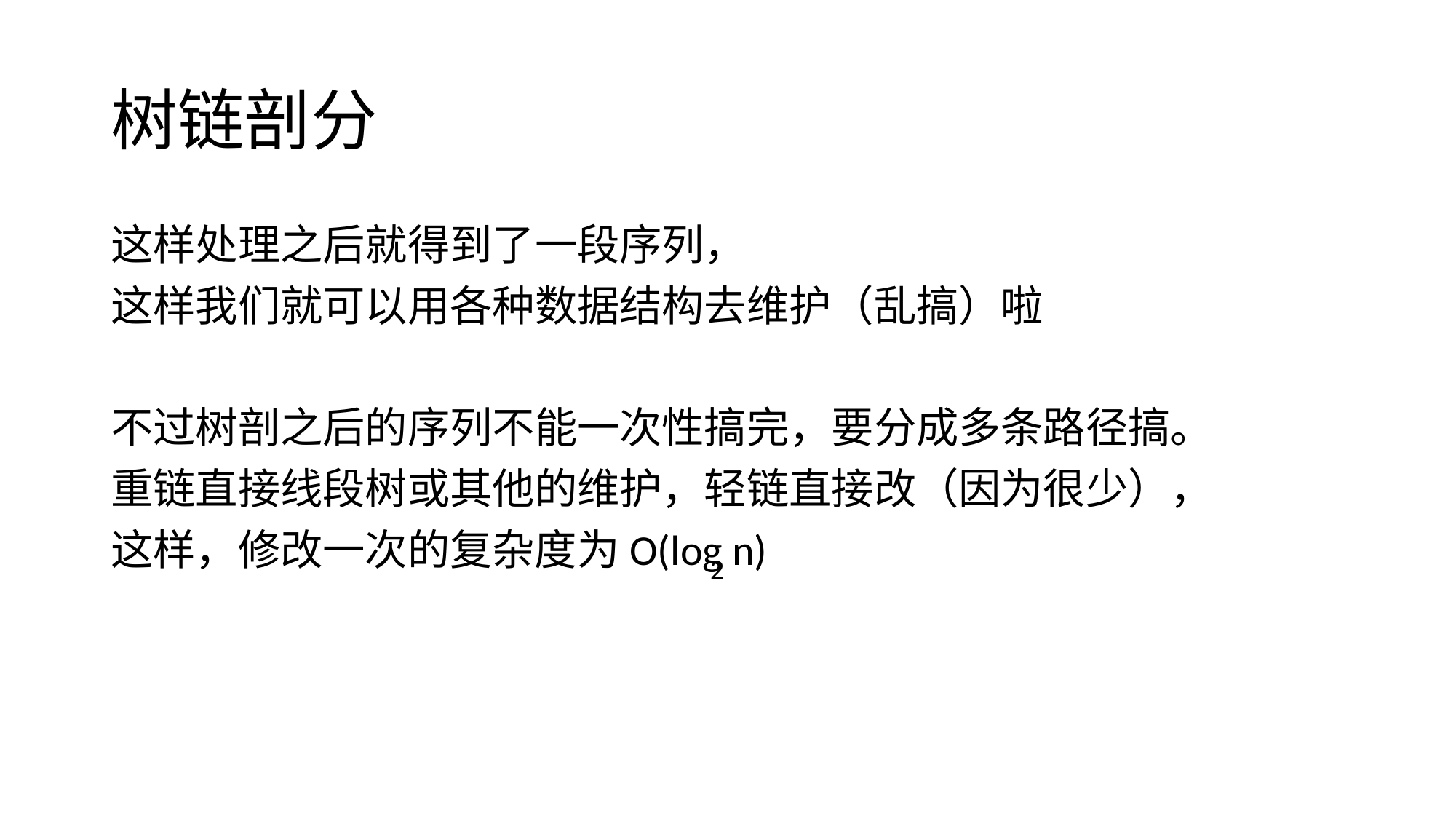

# 树链剖分
这样处理之后就得到了一段序列，
这样我们就可以用各种数据结构去维护（乱搞）啦

不过树剖之后的序列不能一次性搞完，要分成多条路径搞。
重链直接线段树或其他的维护，轻链直接改（因为很少），
这样，修改一次的复杂度为O(log n)
2